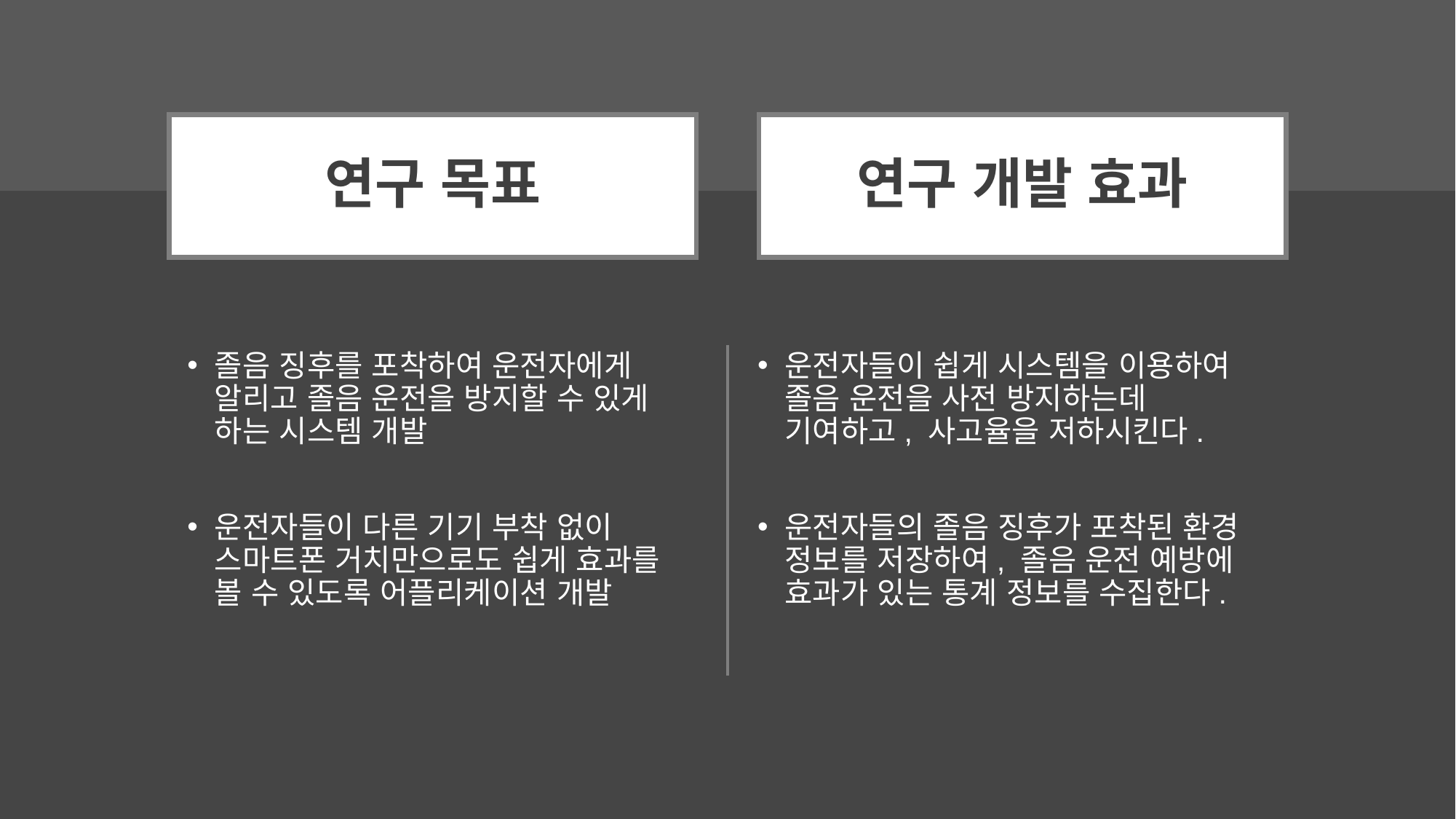

# 연구 목표
연구 개발 효과
졸음 징후를 포착하여 운전자에게 알리고 졸음 운전을 방지할 수 있게 하는 시스템 개발

운전자들이 다른 기기 부착 없이 스마트폰 거치만으로도 쉽게 효과를 볼 수 있도록 어플리케이션 개발
운전자들이 쉽게 시스템을 이용하여 졸음 운전을 사전 방지하는데 기여하고, 사고율을 저하시킨다.

운전자들의 졸음 징후가 포착된 환경 정보를 저장하여, 졸음 운전 예방에 효과가 있는 통계 정보를 수집한다.